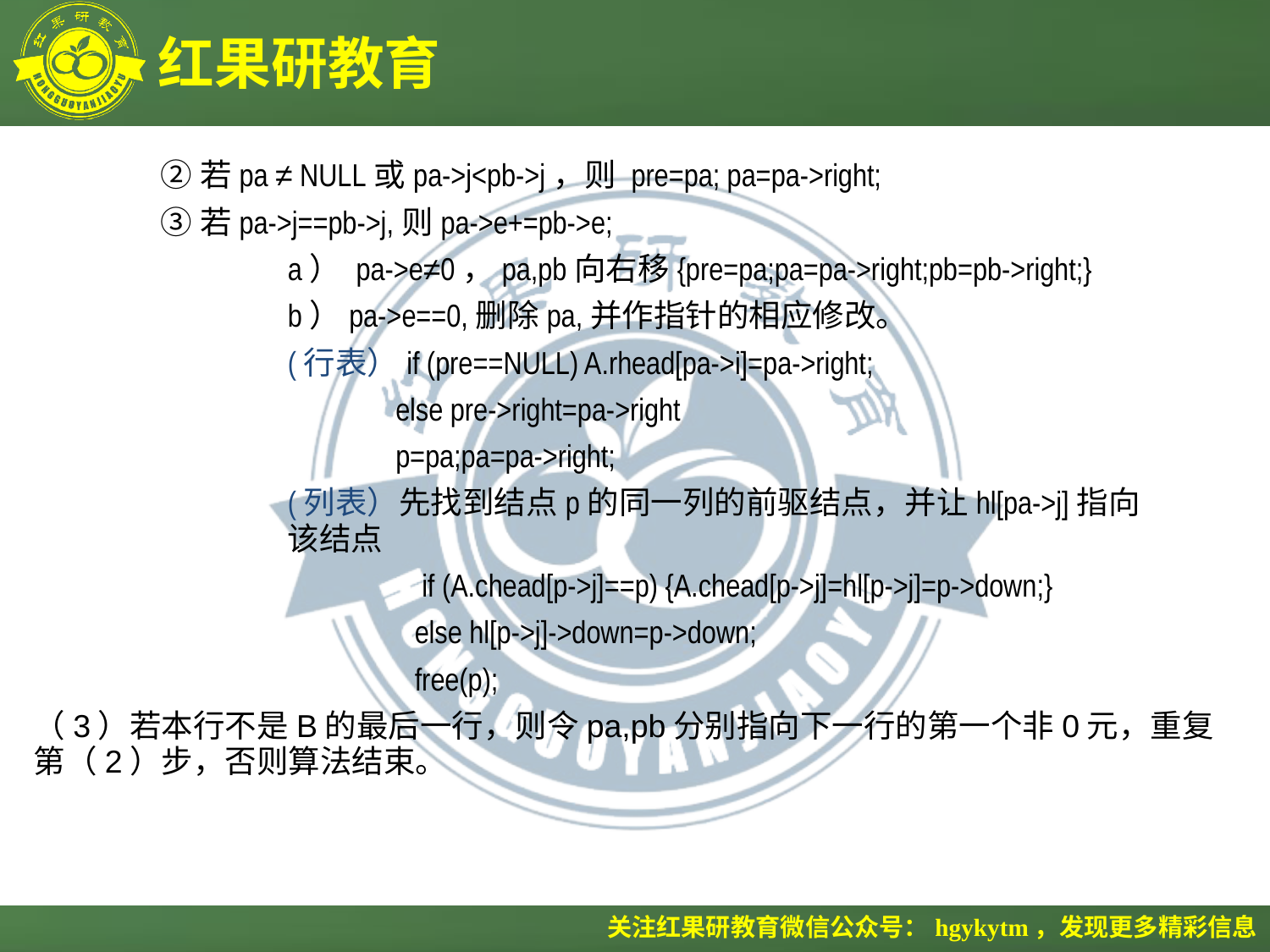

②若pa ≠ NULL或pa->j<pb->j，则 pre=pa; pa=pa->right;
	③若pa->j==pb->j,则pa->e+=pb->e;
 		a） pa->e≠0，pa,pb向右移{pre=pa;pa=pa->right;pb=pb->right;}
		b）pa->e==0,删除pa,并作指针的相应修改。
		(行表）if (pre==NULL) A.rhead[pa->i]=pa->right;
 		               else pre->right=pa->right
      		               p=pa;pa=pa->right;
		(列表）先找到结点p的同一列的前驱结点，并让hl[pa->j]指向			该结点
			 if (A.chead[p->j]==p) {A.chead[p->j]=hl[p->j]=p->down;}
       			else hl[p->j]->down=p->down;
       			free(p);
（3）若本行不是B的最后一行，则令pa,pb分别指向下一行的第一个非0元，重复第（2）步，否则算法结束。